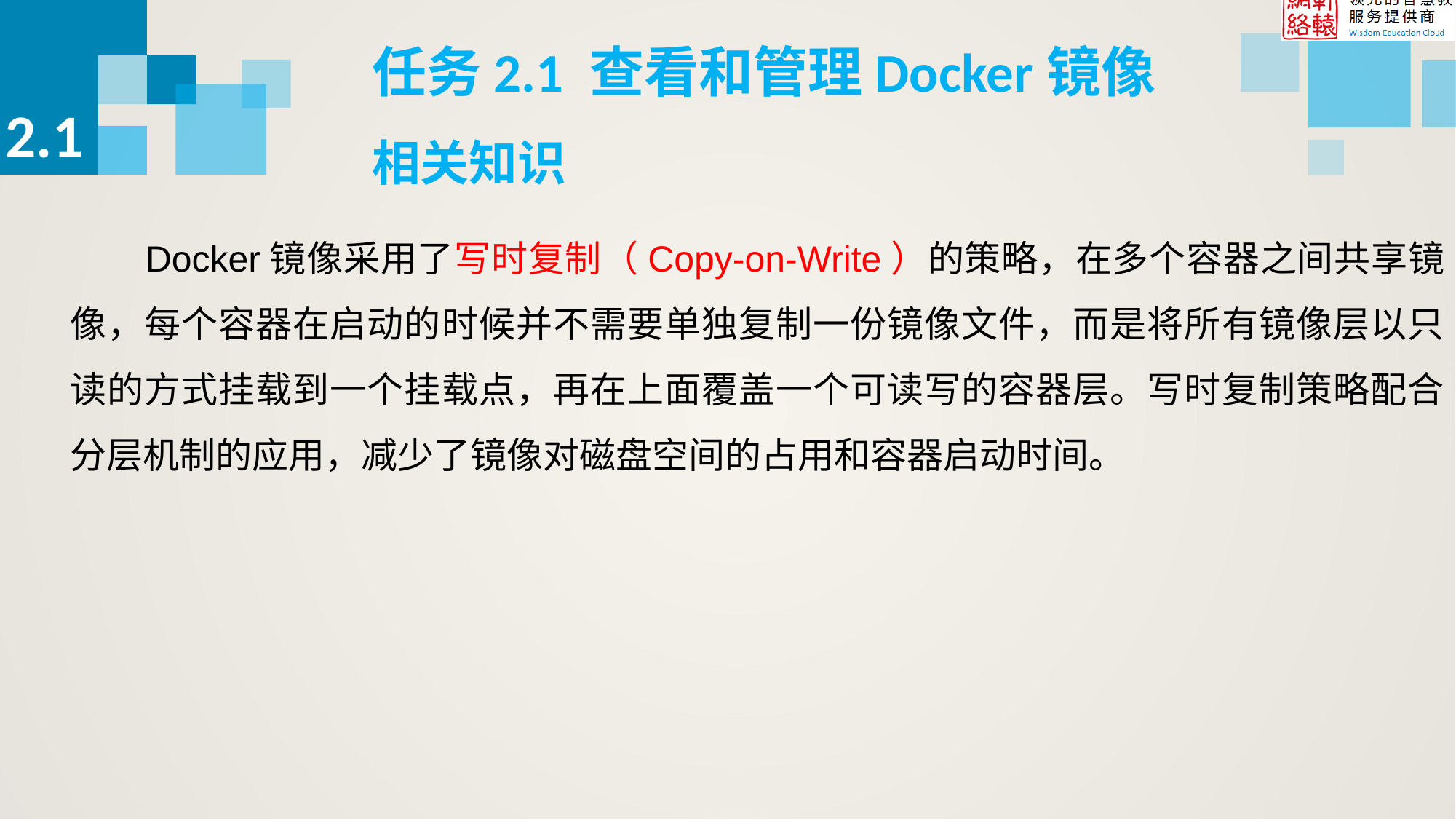

任务2.1 查看和管理Docker镜像
2.1
相关知识
       Docker镜像采用了写时复制（Copy-on-Write）的策略，在多个容器之间共享镜像，每个容器在启动的时候并不需要单独复制一份镜像文件，而是将所有镜像层以只读的方式挂载到一个挂载点，再在上面覆盖一个可读写的容器层。写时复制策略配合分层机制的应用，减少了镜像对磁盘空间的占用和容器启动时间。